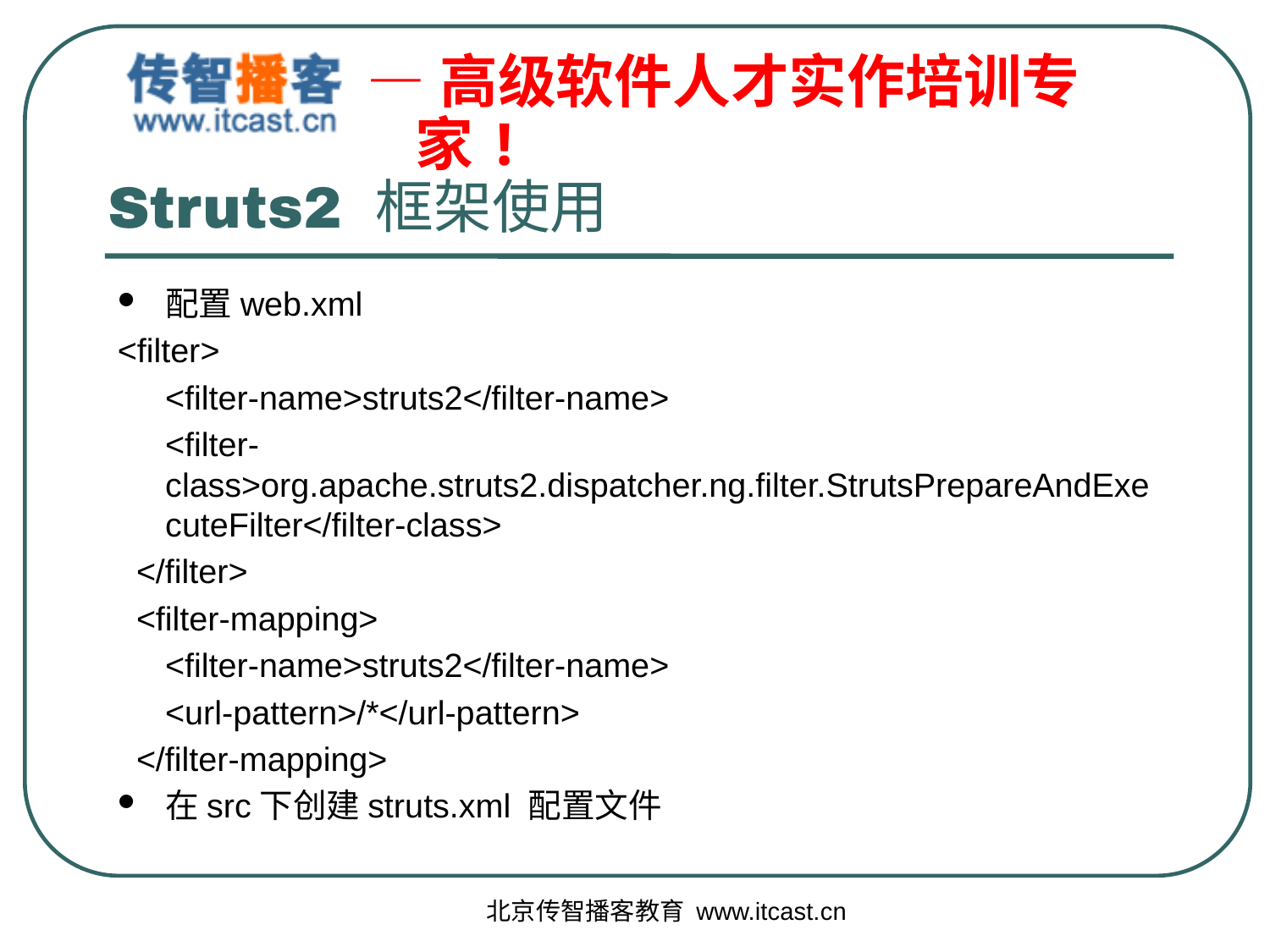

# Struts2 框架使用
配置web.xml
<filter>
  	<filter-name>struts2</filter-name>
  	<filter-class>org.apache.struts2.dispatcher.ng.filter.StrutsPrepareAndExecuteFilter</filter-class>
  </filter>
  <filter-mapping>
  	<filter-name>struts2</filter-name>
  	<url-pattern>/*</url-pattern>
  </filter-mapping>
在src下创建struts.xml 配置文件
北京传智播客教育 www.itcast.cn